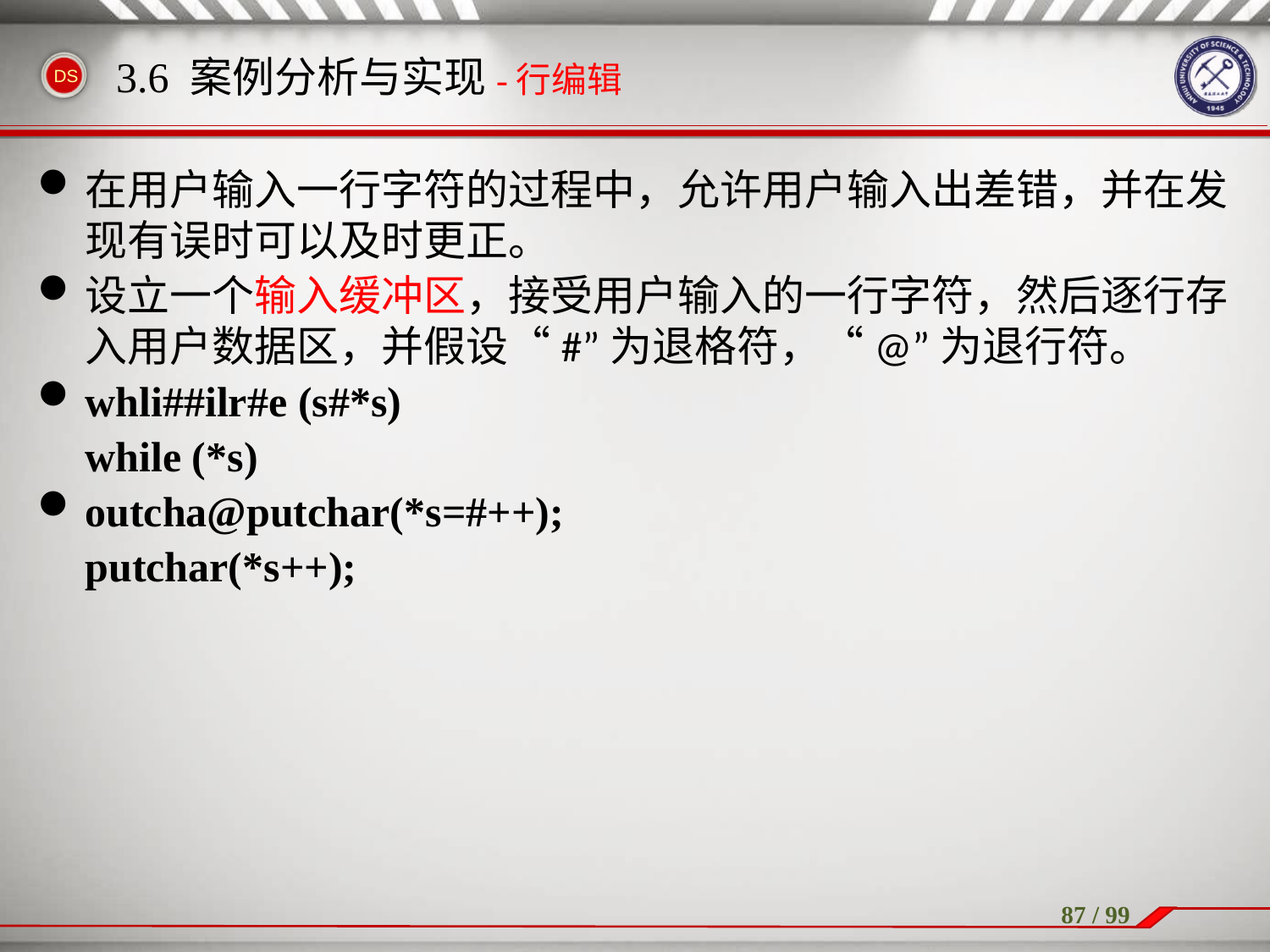

# 3.6 案例分析与实现-行编辑
在用户输入一行字符的过程中，允许用户输入出差错，并在发现有误时可以及时更正。
设立一个输入缓冲区，接受用户输入的一行字符，然后逐行存入用户数据区，并假设“#”为退格符，“@”为退行符。
whli##ilr#e (s#*s)
	while (*s)
outcha@putchar(*s=#++);
	putchar(*s++);